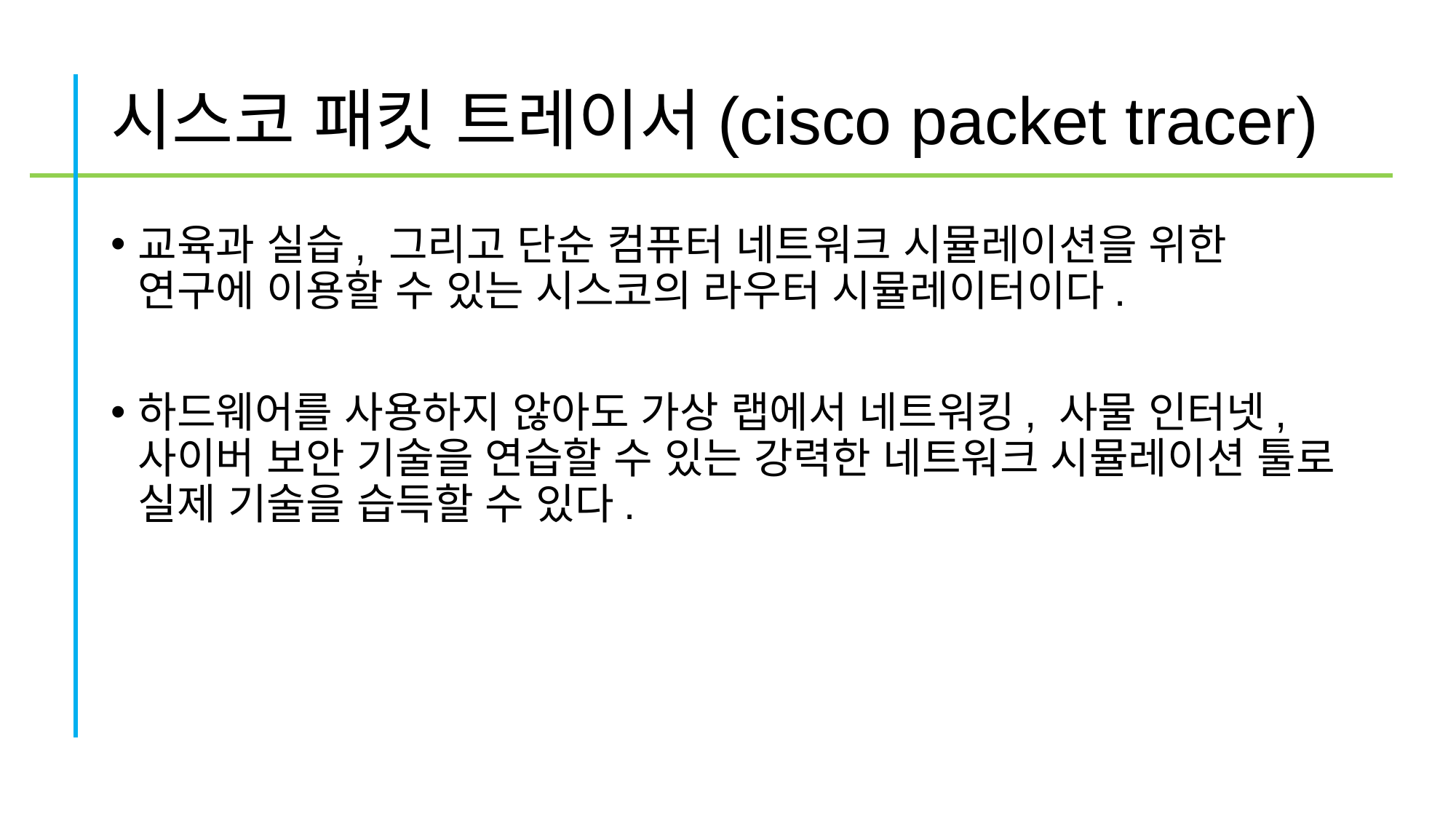

# 시스코 패킷 트레이서(cisco packet tracer)
교육과 실습, 그리고 단순 컴퓨터 네트워크 시뮬레이션을 위한 연구에 이용할 수 있는 시스코의 라우터 시뮬레이터이다.

하드웨어를 사용하지 않아도 가상 랩에서 네트워킹, 사물 인터넷, 사이버 보안 기술을 연습할 수 있는 강력한 네트워크 시뮬레이션 툴로 실제 기술을 습득할 수 있다.